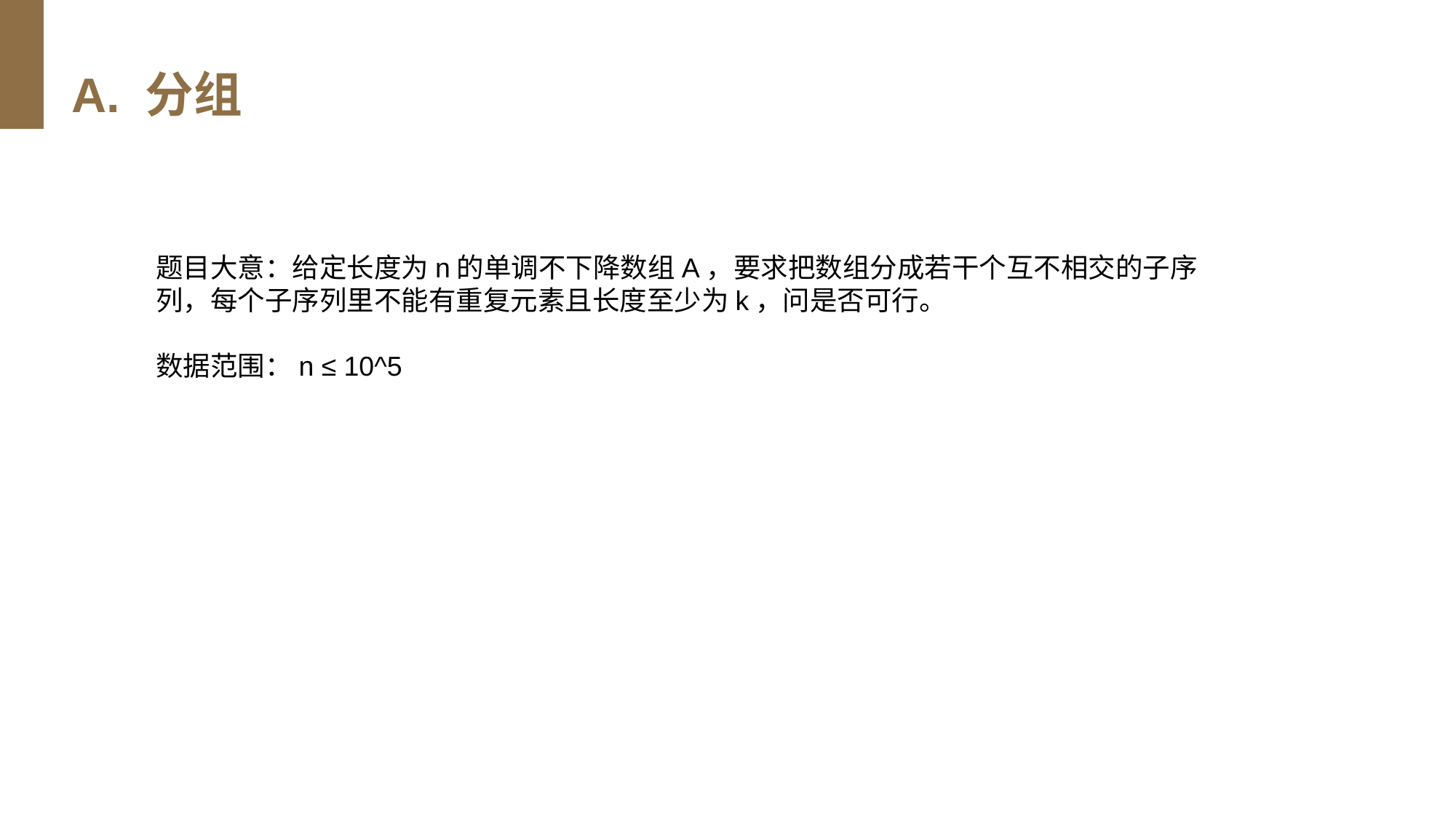

A. 分组
题目大意：给定长度为n的单调不下降数组A，要求把数组分成若干个互不相交的子序列，每个子序列里不能有重复元素且长度至少为k，问是否可行。

数据范围：n ≤ 10^5